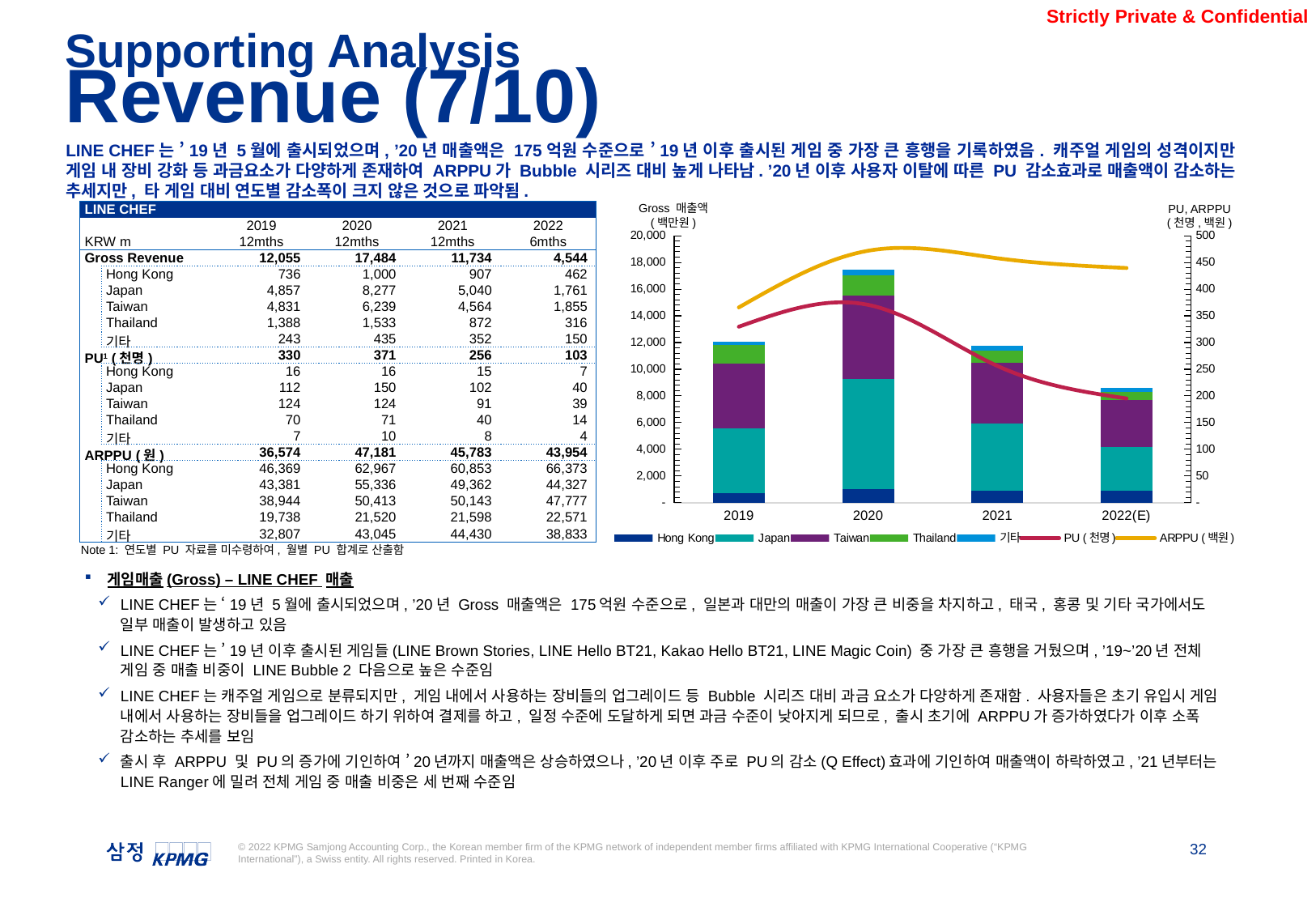

Supporting Analysis
Revenue (7/10)
LINE CHEF는 ’19년 5월에 출시되었으며, ’20년 매출액은 175억원 수준으로 ’19년 이후 출시된 게임 중 가장 큰 흥행을 기록하였음. 캐주얼 게임의 성격이지만 게임 내 장비 강화 등 과금요소가 다양하게 존재하여 ARPPU가 Bubble 시리즈 대비 높게 나타남. ’20년 이후 사용자 이탈에 따른 PU 감소효과로 매출액이 감소하는 추세지만, 타 게임 대비 연도별 감소폭이 크지 않은 것으로 파악됨.
Gross 매출액 (백만원)
| LINE CHEF |  |  |  |  |  |  |
| --- | --- | --- | --- | --- | --- | --- |
|  |  |  | 2019 | 2020 | 2021 | 2022 |
| KRW m |  |  | 12mths | 12mths | 12mths | 6mths |
| Gross Revenue |  |  | 12,055 | 17,484 | 11,734 | 4,544 |
|  | Hong Kong |  | 736 | 1,000 | 907 | 462 |
|  | Japan |  | 4,857 | 8,277 | 5,040 | 1,761 |
|  | Taiwan |  | 4,831 | 6,239 | 4,564 | 1,855 |
|  | Thailand |  | 1,388 | 1,533 | 872 | 316 |
|  | 기타 |  | 243 | 435 | 352 | 150 |
| PU1 (천명) |  |  | 330 | 371 | 256 | 103 |
|  | Hong Kong |  | 16 | 16 | 15 | 7 |
|  | Japan |  | 112 | 150 | 102 | 40 |
|  | Taiwan |  | 124 | 124 | 91 | 39 |
|  | Thailand |  | 70 | 71 | 40 | 14 |
|  | 기타 |  | 7 | 10 | 8 | 4 |
| ARPPU (원) |  |  | 36,574 | 47,181 | 45,783 | 43,954 |
|  | Hong Kong |  | 46,369 | 62,967 | 60,853 | 66,373 |
|  | Japan |  | 43,381 | 55,336 | 49,362 | 44,327 |
|  | Taiwan |  | 38,944 | 50,413 | 50,143 | 47,777 |
|  | Thailand |  | 19,738 | 21,520 | 21,598 | 22,571 |
|  | 기타 |  | 32,807 | 43,045 | 44,430 | 38,833 |
PU, ARPPU
(천명,백원)

### Chart

| Category | Hong Kong | Japan | Taiwan | Thailand | 기타 | PU (천명) | ARPPU (백원) |
|---|---|---|---|---|---|---|---|
| 2019 | 736.2855351962 | 4856.6265917674 | 4831.3691547472 | 1387.7838160943998 | 243.06588100830004 | 329.61199999999997 | 365.7370174269596 |
| 2020 | 999.9717384158 | 8276.972503418 | 6239.4043728587 | 1533.355394588 | 434.709694741204 | 370.57800000000003 | 471.8146707041892 |
| 2021 | 906.5259875865 | 5039.5586107548 | 4563.687302946801 | 871.6025676486001 | 352.4200270959004 | 256.28999999999996 | 457.8327088857389 |
| 2022(E) | 871.631947089941 | 3325.1088402368846 | 3503.0770324956743 | 596.5193536537676 | 283.90975702334487 | 195.2082549850085 | 439.5432422239803 |
Note 1: 연도별 PU 자료를 미수령하여, 월별 PU 합계로 산출함
게임매출(Gross) – LINE CHEF 매출
LINE CHEF는 ‘19년 5월에 출시되었으며, ’20년 Gross 매출액은 175억원 수준으로, 일본과 대만의 매출이 가장 큰 비중을 차지하고, 태국, 홍콩 및 기타 국가에서도 일부 매출이 발생하고 있음
LINE CHEF는 ’19년 이후 출시된 게임들(LINE Brown Stories, LINE Hello BT21, Kakao Hello BT21, LINE Magic Coin) 중 가장 큰 흥행을 거뒀으며, ’19~’20년 전체 게임 중 매출 비중이 LINE Bubble 2 다음으로 높은 수준임
LINE CHEF는 캐주얼 게임으로 분류되지만, 게임 내에서 사용하는 장비들의 업그레이드 등 Bubble 시리즈 대비 과금 요소가 다양하게 존재함. 사용자들은 초기 유입시 게임 내에서 사용하는 장비들을 업그레이드 하기 위하여 결제를 하고, 일정 수준에 도달하게 되면 과금 수준이 낮아지게 되므로, 출시 초기에 ARPPU가 증가하였다가 이후 소폭 감소하는 추세를 보임
출시 후 ARPPU 및 PU의 증가에 기인하여 ’20년까지 매출액은 상승하였으나, ’20년 이후 주로 PU의 감소(Q Effect)효과에 기인하여 매출액이 하락하였고, ’21년부터는 LINE Ranger에 밀려 전체 게임 중 매출 비중은 세 번째 수준임